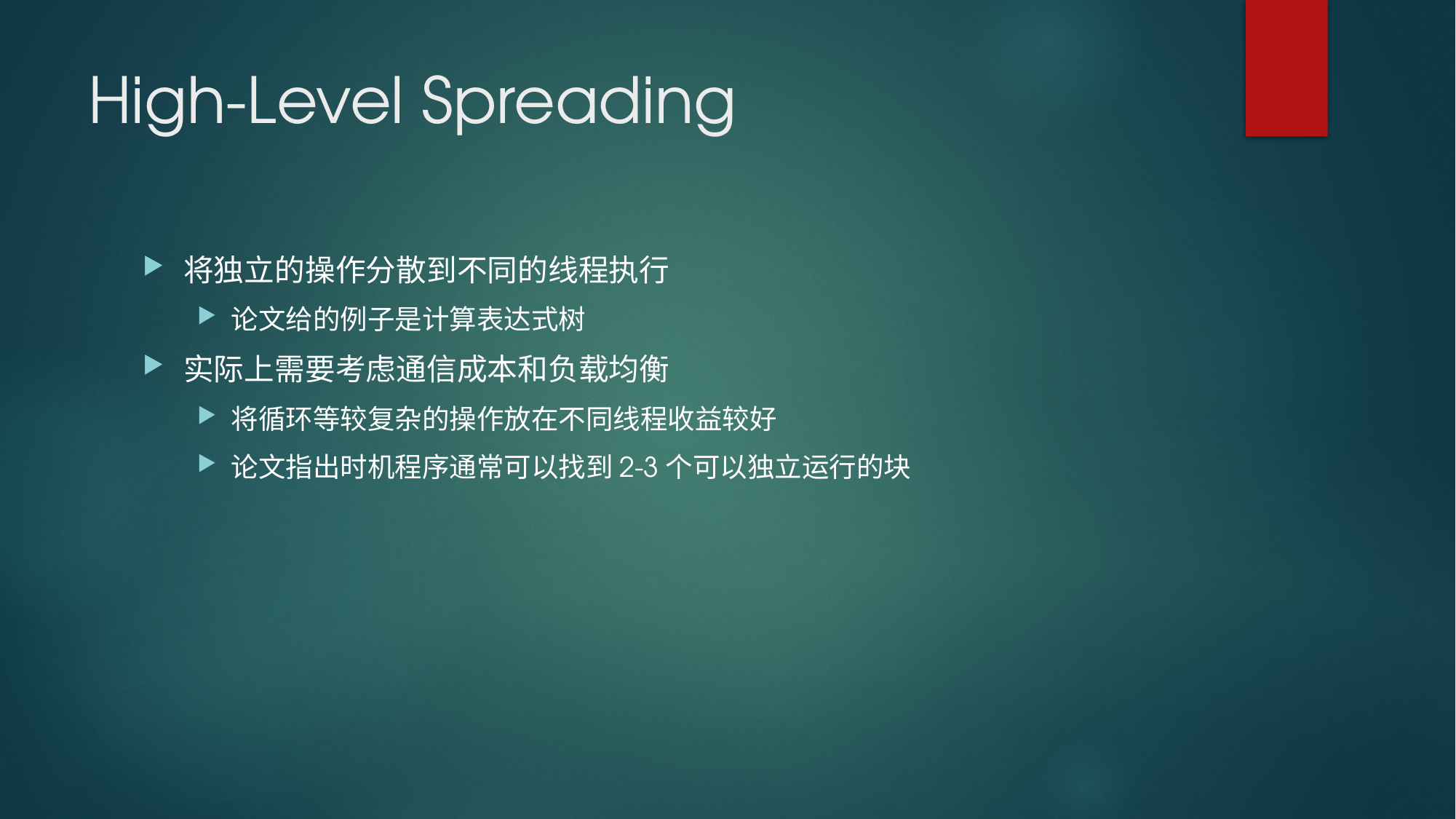

# High-Level Spreading
将独立的操作分散到不同的线程执行
论文给的例子是计算表达式树
实际上需要考虑通信成本和负载均衡
将循环等较复杂的操作放在不同线程收益较好
论文指出时机程序通常可以找到2-3个可以独立运行的块